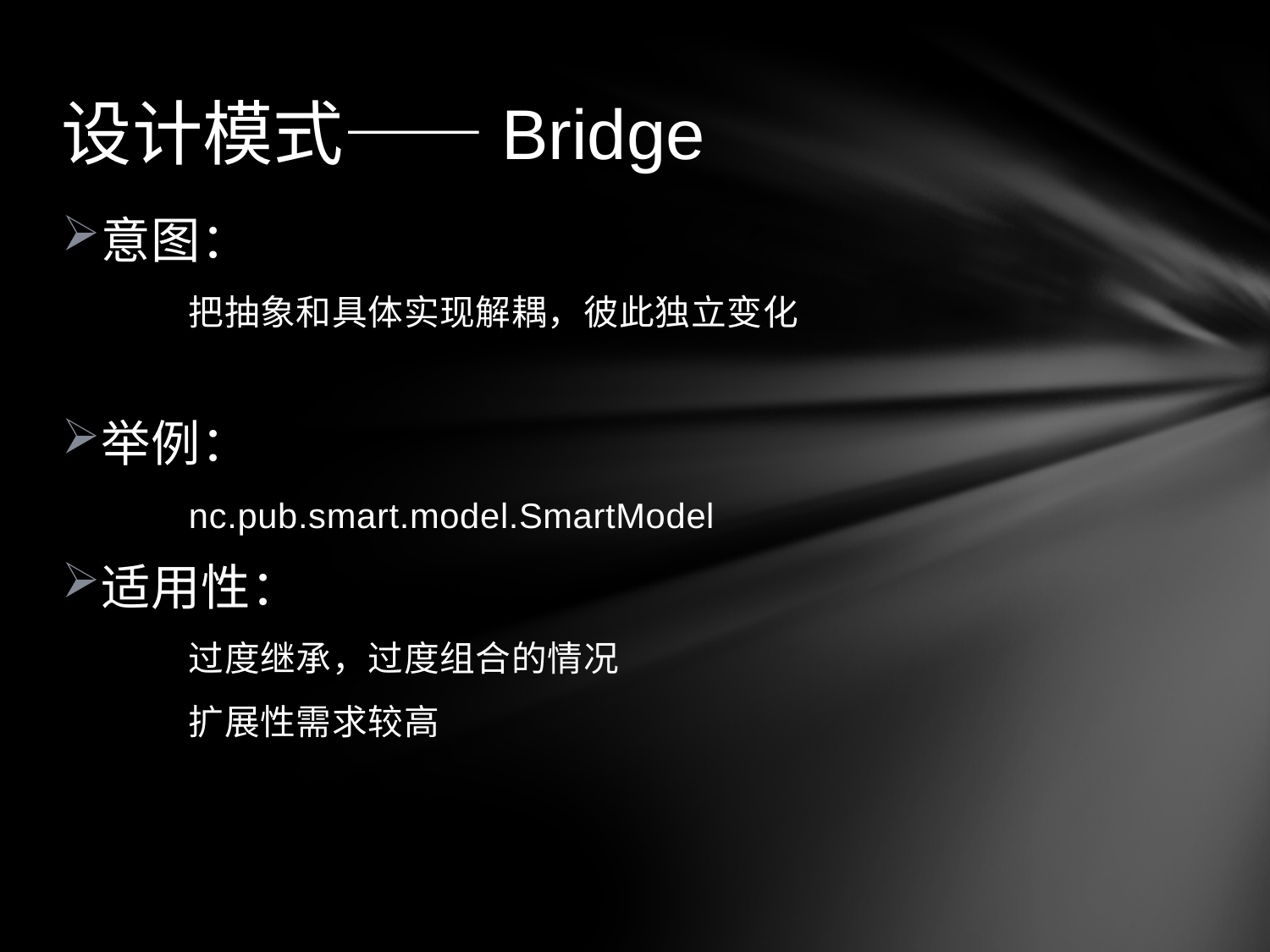

# 设计模式——Bridge
意图：
	把抽象和具体实现解耦，彼此独立变化

举例：
	nc.pub.smart.model.SmartModel
适用性：
	过度继承，过度组合的情况
	扩展性需求较高